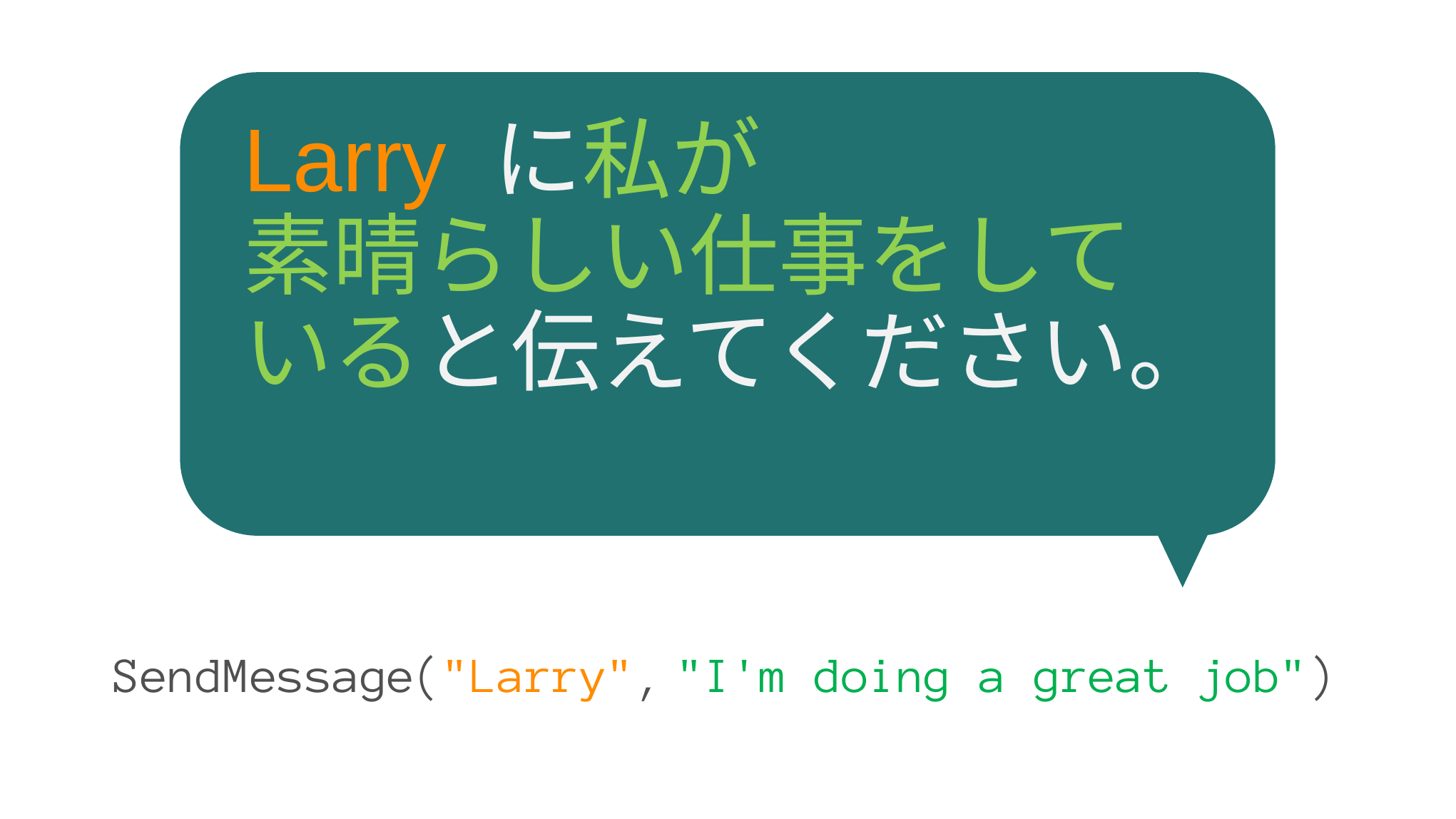

Larry に私が
素晴らしい仕事をしていると伝えてください。

SendMessage("Larry", "I'm doing a great job")